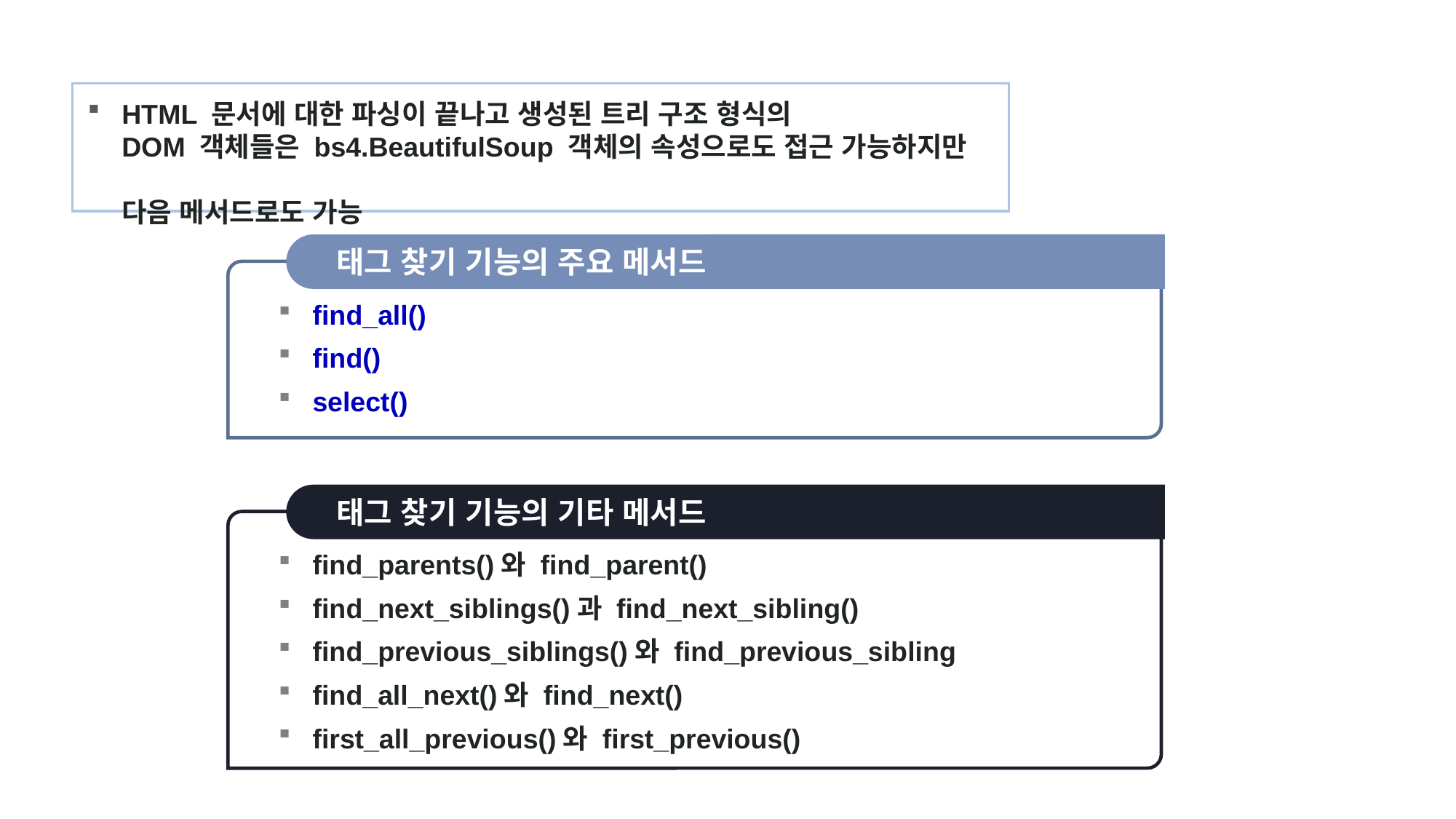

HTML 문서에 대한 파싱이 끝나고 생성된 트리 구조 형식의
DOM 객체들은 bs4.BeautifulSoup 객체의 속성으로도 접근 가능하지만
다음 메서드로도 가능
태그 찾기 기능의 주요 메서드

find_all()
find()
select()
태그 찾기 기능의 기타 메서드

find_parents()와 find_parent()
find_next_siblings()과 find_next_sibling()
find_previous_siblings()와 find_previous_sibling
find_all_next()와 find_next()
first_all_previous()와 first_previous()